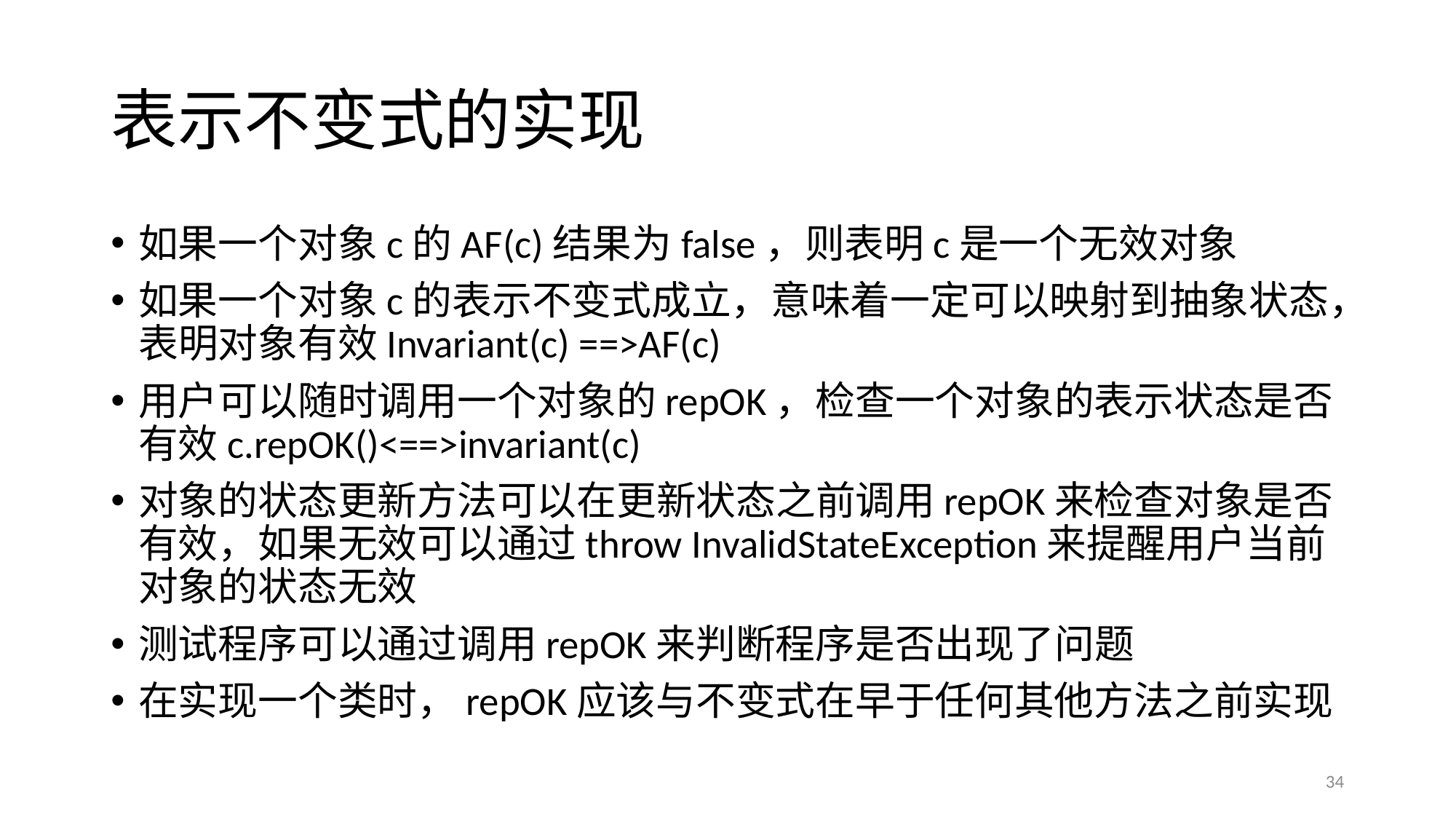

# 表示不变式的实现
如果一个对象c的AF(c)结果为false，则表明c是一个无效对象
如果一个对象c的表示不变式成立，意味着一定可以映射到抽象状态，表明对象有效Invariant(c) ==>AF(c)
用户可以随时调用一个对象的repOK，检查一个对象的表示状态是否有效c.repOK()<==>invariant(c)
对象的状态更新方法可以在更新状态之前调用repOK来检查对象是否有效，如果无效可以通过throw InvalidStateException来提醒用户当前对象的状态无效
测试程序可以通过调用repOK来判断程序是否出现了问题
在实现一个类时，repOK应该与不变式在早于任何其他方法之前实现
34